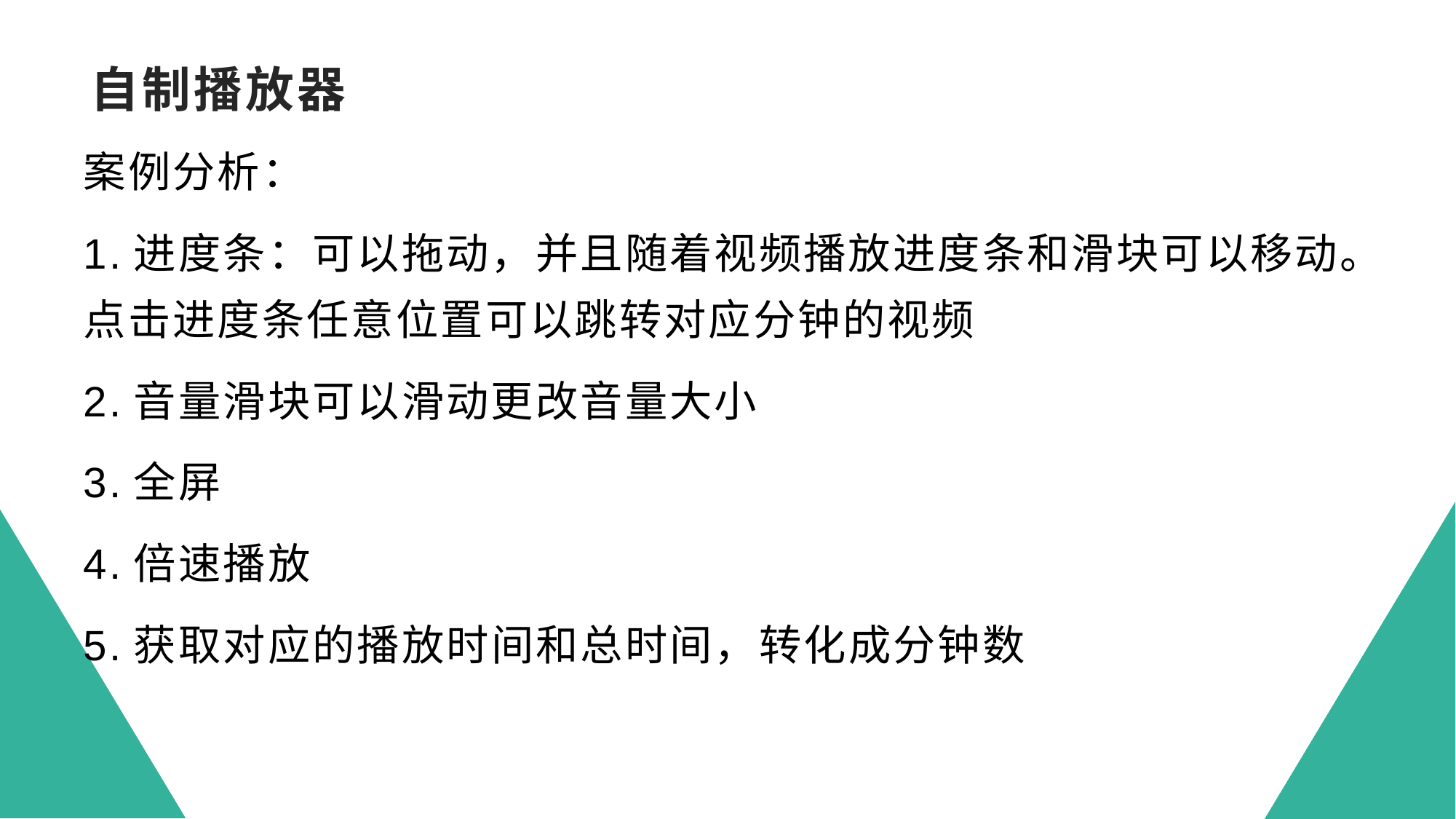

# 自制播放器
案例分析：
1.进度条：可以拖动，并且随着视频播放进度条和滑块可以移动。点击进度条任意位置可以跳转对应分钟的视频
2.音量滑块可以滑动更改音量大小
3.全屏
4.倍速播放
5.获取对应的播放时间和总时间，转化成分钟数